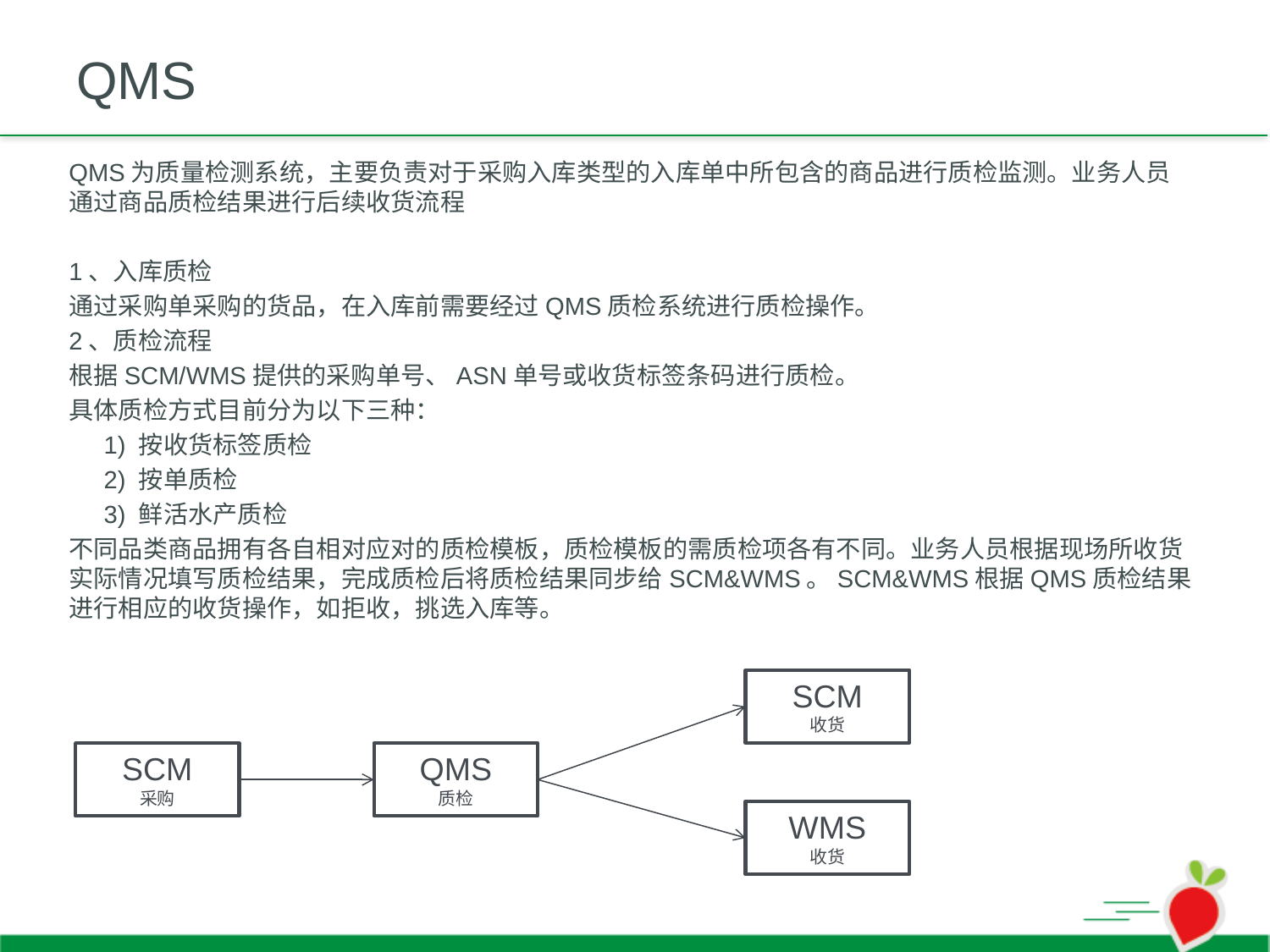

# QMS
QMS为质量检测系统，主要负责对于采购入库类型的入库单中所包含的商品进行质检监测。业务人员通过商品质检结果进行后续收货流程

1、入库质检
通过采购单采购的货品，在入库前需要经过QMS质检系统进行质检操作。
2、质检流程
根据SCM/WMS提供的采购单号、ASN单号或收货标签条码进行质检。
具体质检方式目前分为以下三种：
     1) 按收货标签质检
     2) 按单质检
     3) 鲜活水产质检
不同品类商品拥有各自相对应对的质检模板，质检模板的需质检项各有不同。业务人员根据现场所收货实际情况填写质检结果，完成质检后将质检结果同步给SCM&WMS。SCM&WMS根据QMS质检结果进行相应的收货操作，如拒收，挑选入库等。
SCM
收货
SCM
采购
QMS
质检
WMS
收货